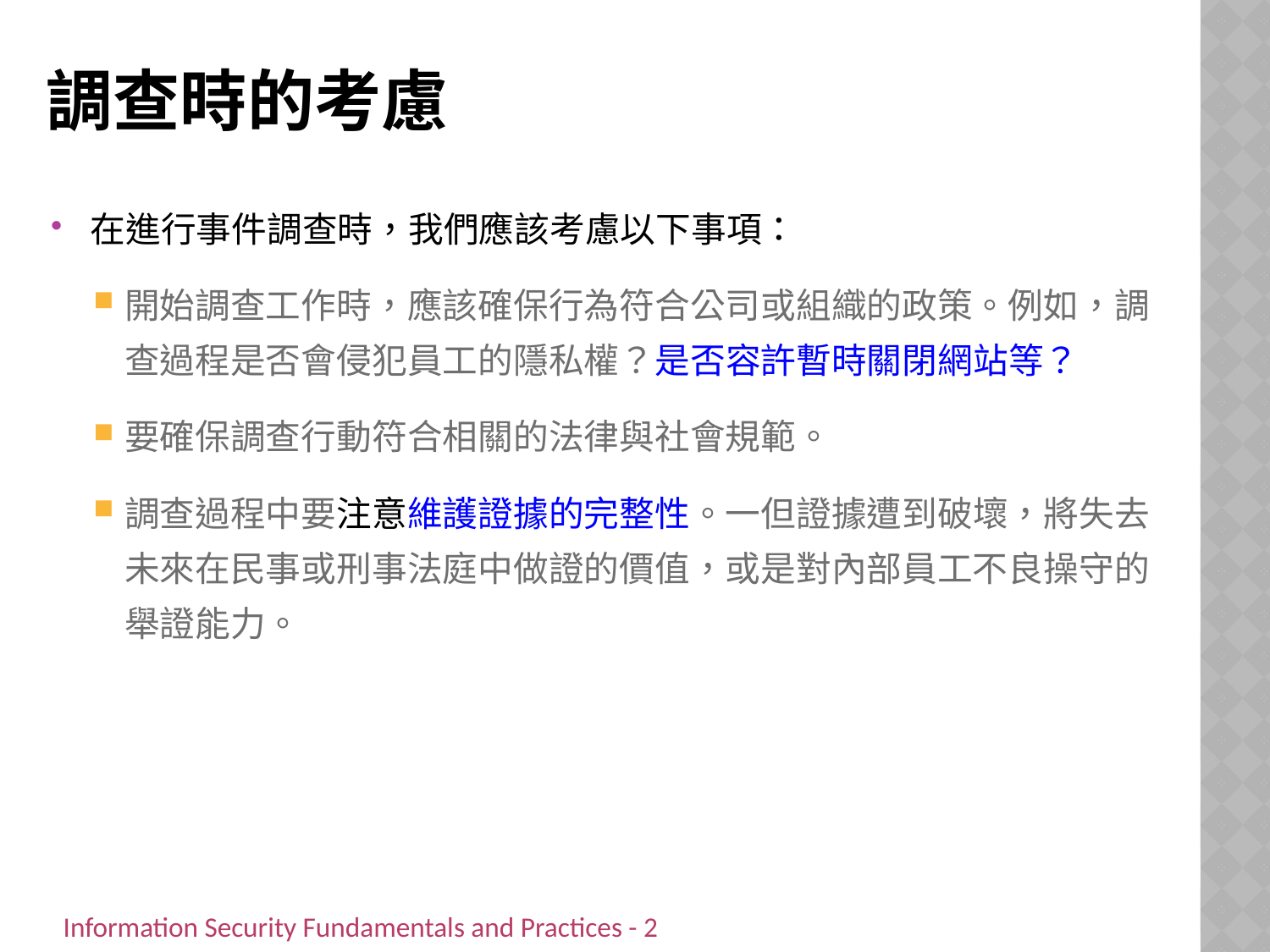

# 調查時的考慮
在進行事件調查時，我們應該考慮以下事項：
開始調查工作時，應該確保行為符合公司或組織的政策。例如，調查過程是否會侵犯員工的隱私權？是否容許暫時關閉網站等？
要確保調查行動符合相關的法律與社會規範。
調查過程中要注意維護證據的完整性。一但證據遭到破壞，將失去未來在民事或刑事法庭中做證的價值，或是對內部員工不良操守的舉證能力。